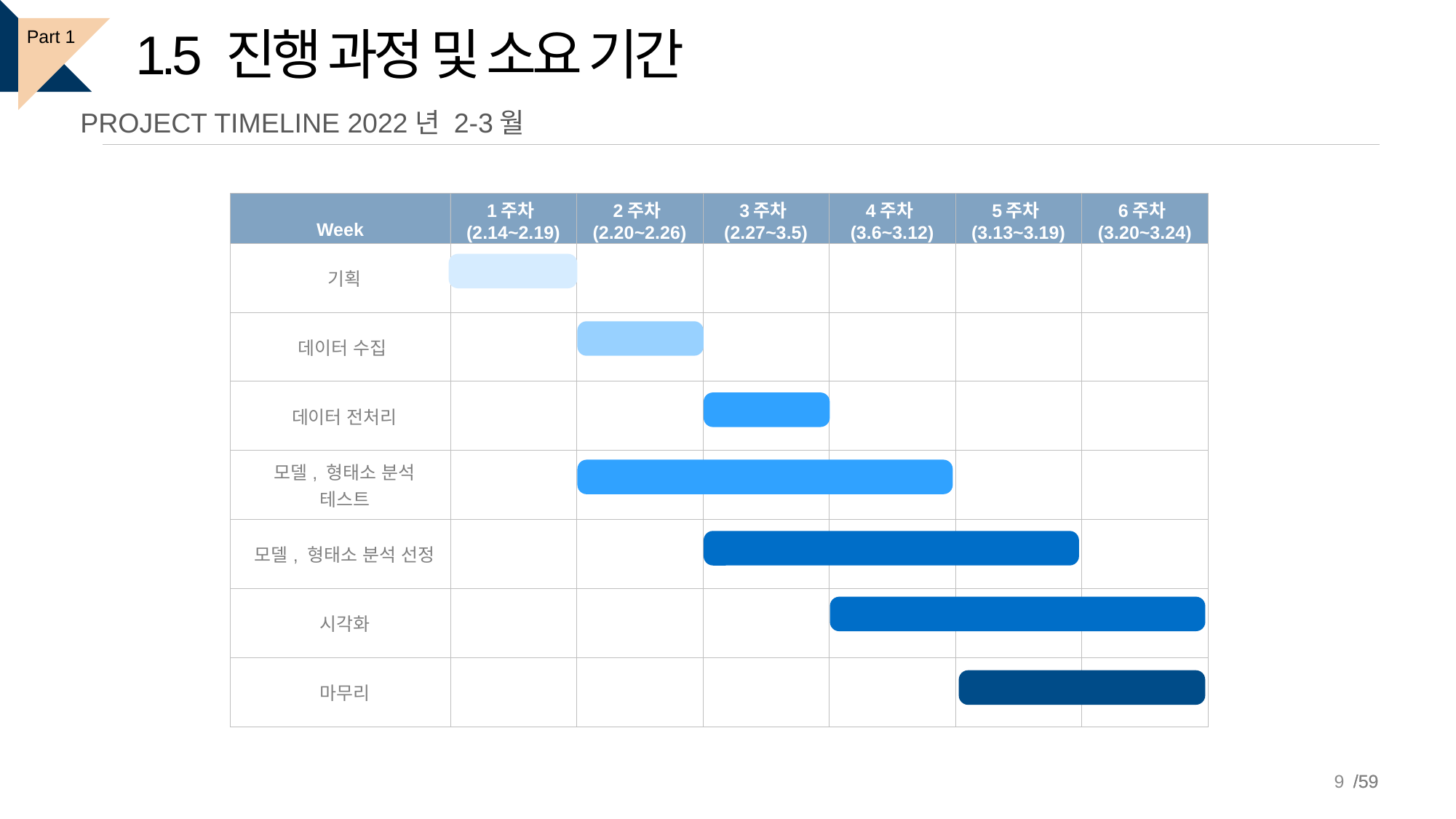

1.5 진행 과정 및 소요 기간

Part 1
PROJECT TIMELINE 2022년 2-3월
| Week | 1주차(2.14~2.19) | 2주차(2.20~2.26) | 3주차(2.27~3.5) | 4주차(3.6~3.12) | 5주차(3.13~3.19) | 6주차(3.20~3.24) |
| --- | --- | --- | --- | --- | --- | --- |
| 기획 |  |  |  |  |  |  |
| 데이터 수집 |  |  |  |  |  |  |
| 데이터 전처리 |  |  |  |  |  |  |
| 모델, 형태소 분석 테스트 |  |  |  |  |  |  |
| 모델, 형태소 분석 선정 |  |  |  |  |  |  |
| 시각화 |  |  |  |  |  |  |
| 마무리 |  |  |  |  |  |  |

9